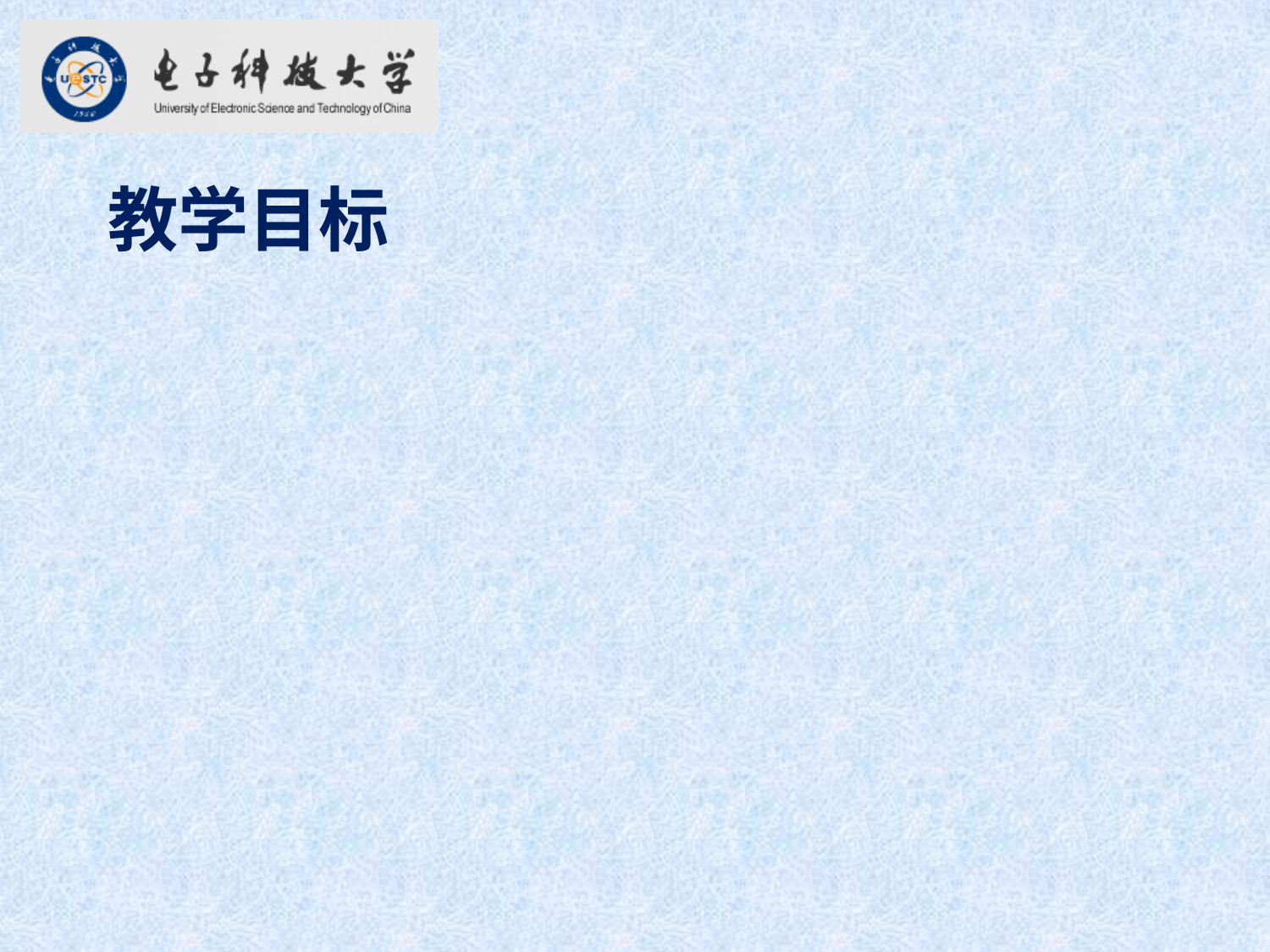

教学目标

了解数据分析技术的概念和特点

了解其原理、算法、应用场景

对数据分析算法体系有一个初步理解